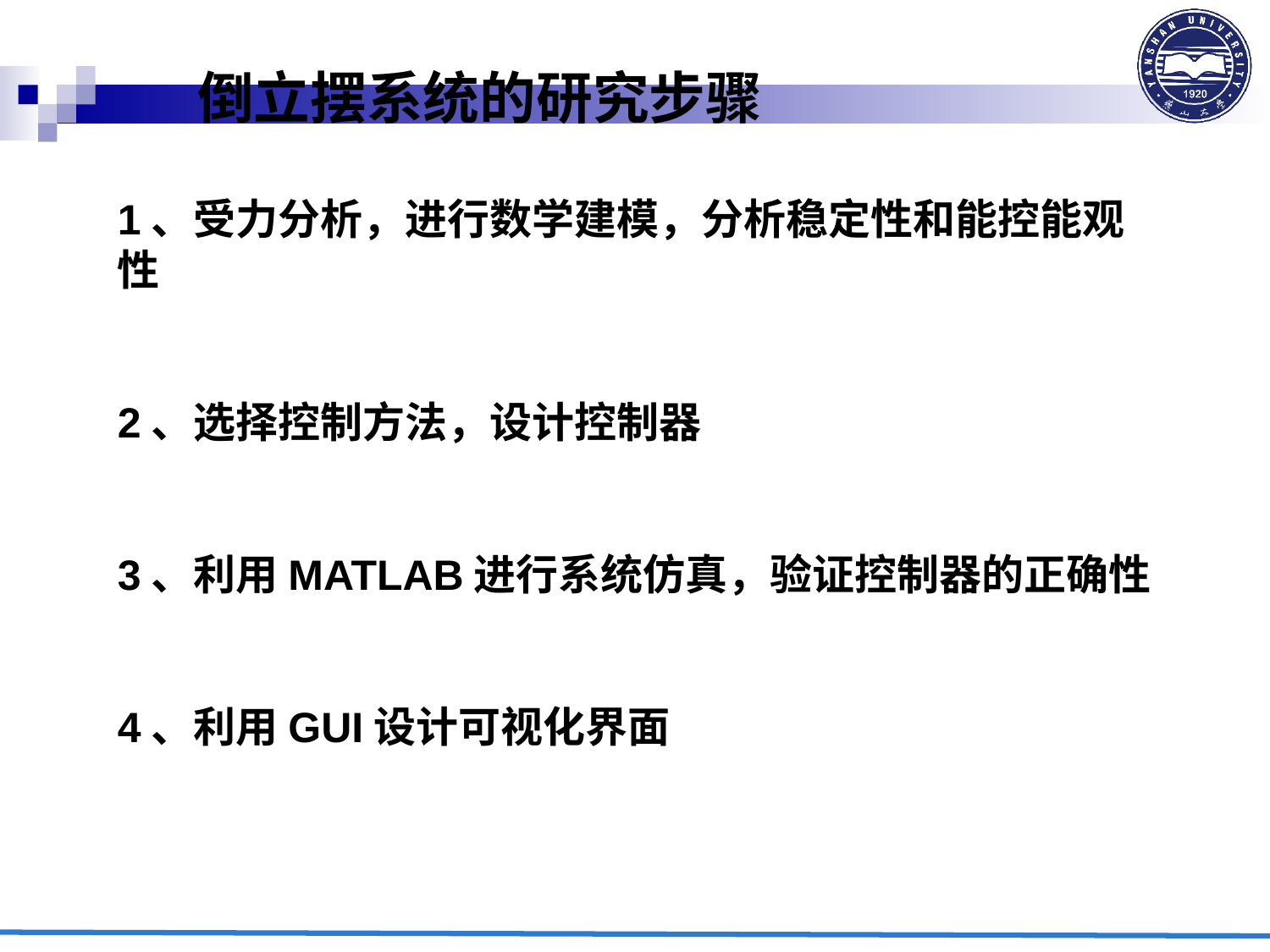

倒立摆系统的研究步骤
1、受力分析，进行数学建模，分析稳定性和能控能观性

2、选择控制方法，设计控制器

3、利用MATLAB进行系统仿真，验证控制器的正确性

4、利用GUI设计可视化界面